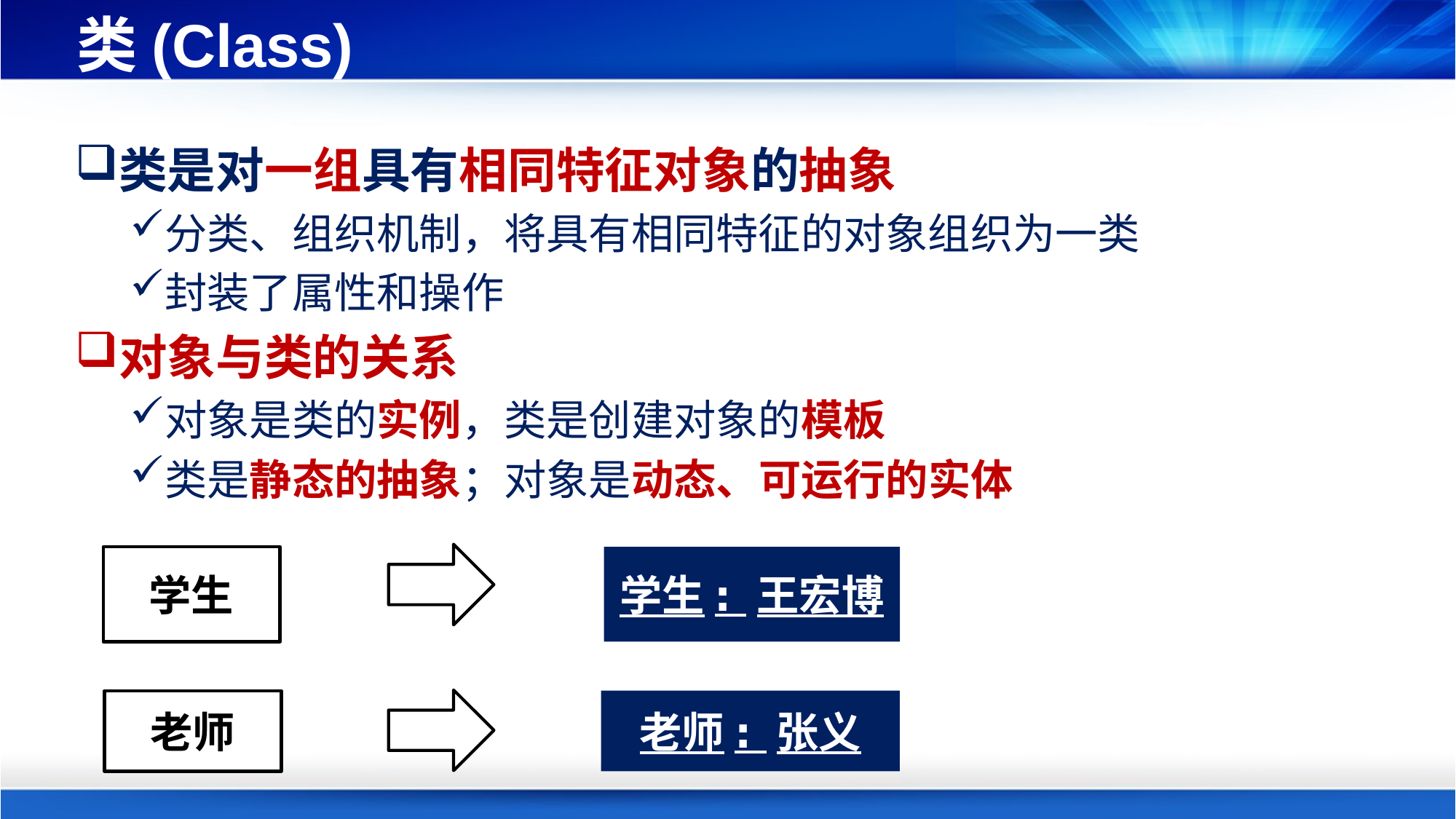

# 类(Class)
类是对一组具有相同特征对象的抽象
分类、组织机制，将具有相同特征的对象组织为一类
封装了属性和操作
对象与类的关系
对象是类的实例，类是创建对象的模板
类是静态的抽象；对象是动态、可运行的实体

学生
学生: 王宏博

老师
老师: 张义